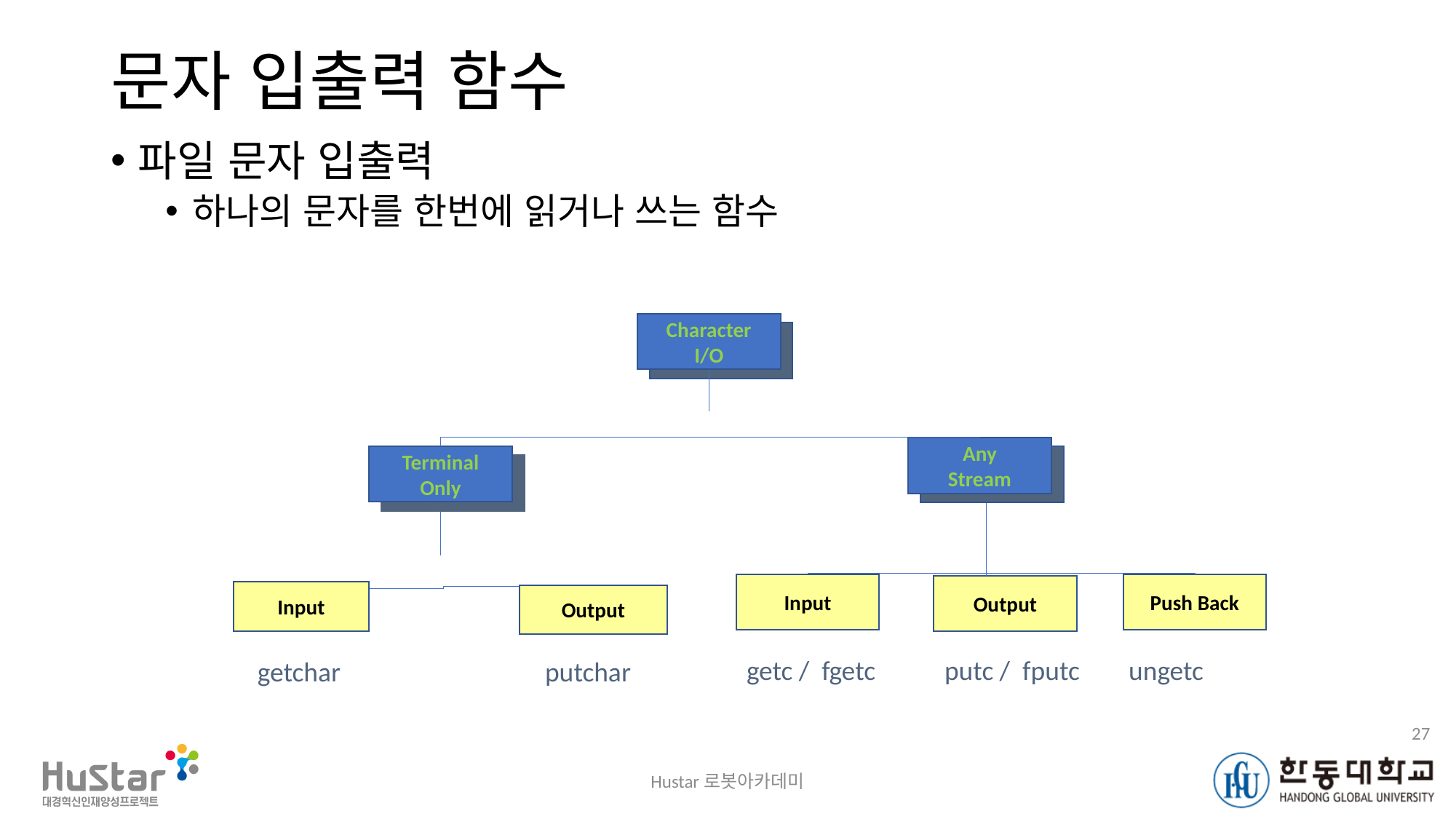

# 문자 입출력 함수
파일 문자 입출력
하나의 문자를 한번에 읽거나 쓰는 함수
Character
I/O

Any
Stream
Terminal
Only

Input
Push Back
Output
Input
Output
getc /  fgetc
putc /  fputc
ungetc
getchar
putchar
27
Hustar로봇아카데미